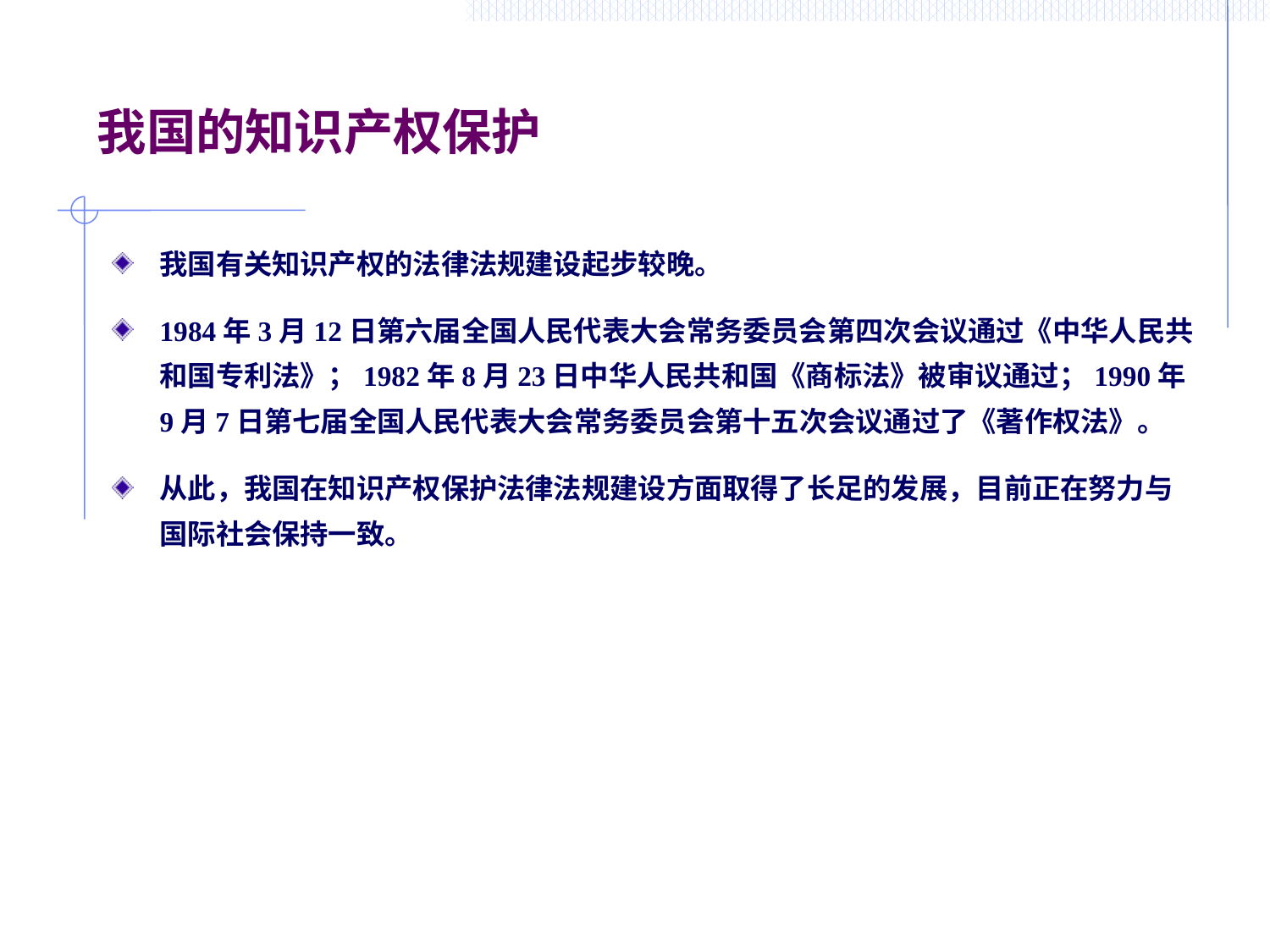

# 我国的知识产权保护
我国有关知识产权的法律法规建设起步较晚。
1984年3月12日第六届全国人民代表大会常务委员会第四次会议通过《中华人民共和国专利法》；1982年8月23日中华人民共和国《商标法》被审议通过；1990年9月7日第七届全国人民代表大会常务委员会第十五次会议通过了《著作权法》。
从此，我国在知识产权保护法律法规建设方面取得了长足的发展，目前正在努力与国际社会保持一致。